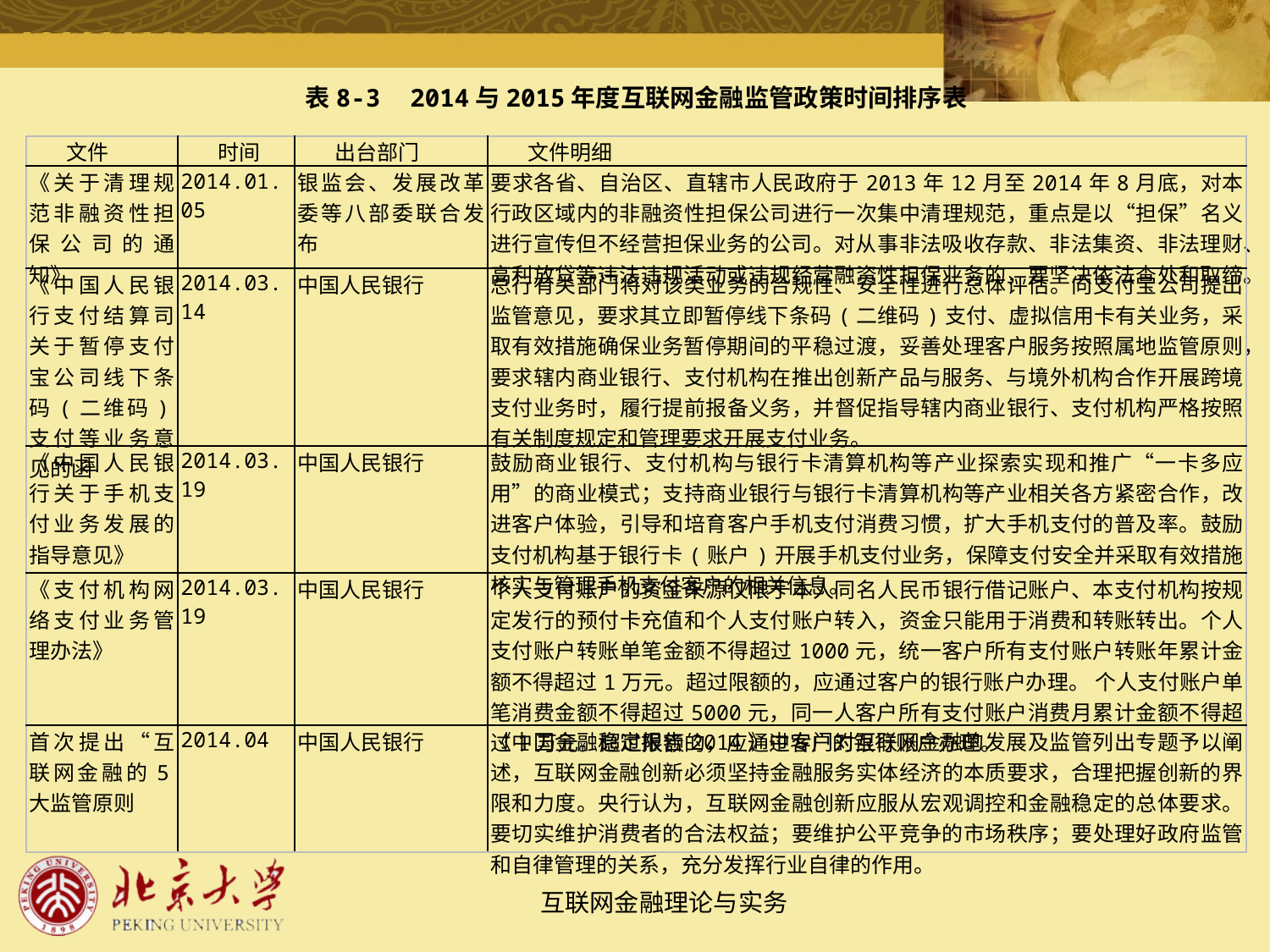

表8-3  2014与2015年度互联网金融监管政策时间排序表

| 文件 | 时间 | 出台部门 | 文件明细 |
| --- | --- | --- | --- |
| 《关于清理规范非融资性担保公司的通知》 | 2014.01.05 | 银监会、发展改革委等八部委联合发布 | 要求各省、自治区、直辖市人民政府于2013年12月至2014年8月底，对本行政区域内的非融资性担保公司进行一次集中清理规范，重点是以“担保”名义进行宣传但不经营担保业务的公司。对从事非法吸收存款、非法集资、非法理财、高利放贷等违法违规活动或违规经营融资性担保业务的，要坚决依法查处和取缔。 |
| 《中国人民银行支付结算司关于暂停支付宝公司线下条码(二维码)支付等业务意见的函 | 2014.03.14 | 中国人民银行 | 总行有关部门将对该类业务的合规性、安全性进行总体评估。向支付宝公司提出监管意见，要求其立即暂停线下条码(二维码)支付、虚拟信用卡有关业务，采取有效措施确保业务暂停期间的平稳过渡，妥善处理客户服务按照属地监管原则，要求辖内商业银行、支付机构在推出创新产品与服务、与境外机构合作开展跨境支付业务时，履行提前报备义务，并督促指导辖内商业银行、支付机构严格按照有关制度规定和管理要求开展支付业务。 |
| 《中国人民银行关于手机支付业务发展的指导意见》 | 2014.03.19 | 中国人民银行 | 鼓励商业银行、支付机构与银行卡清算机构等产业探索实现和推广“一卡多应用”的商业模式；支持商业银行与银行卡清算机构等产业相关各方紧密合作，改进客户体验，引导和培育客户手机支付消费习惯，扩大手机支付的普及率。鼓励支付机构基于银行卡(账户)开展手机支付业务，保障支付安全并采取有效措施核实与管理手机支付客户的相关信息。 |
| 《支付机构网络支付业务管理办法》 | 2014.03.19 | 中国人民银行 | 个人支付账户的资金来源仅限于本人同名人民币银行借记账户、本支付机构按规定发行的预付卡充值和个人支付账户转入，资金只能用于消费和转账转出。个人支付账户转账单笔金额不得超过1000元，统一客户所有支付账户转账年累计金额不得超过1万元。超过限额的，应通过客户的银行账户办理。 个人支付账户单笔消费金额不得超过5000元，同一人客户所有支付账户消费月累计金额不得超过1万元。超过限额的，应通过客户的银行账户办理。 |
| 首次提出“互联网金融的5大监管原则 | 2014.04 | 中国人民银行 | 《中国金融稳定报告2014》中专门对互联网金融的发展及监管列出专题予以阐述，互联网金融创新必须坚持金融服务实体经济的本质要求，合理把握创新的界限和力度。央行认为，互联网金融创新应服从宏观调控和金融稳定的总体要求。要切实维护消费者的合法权益；要维护公平竞争的市场秩序；要处理好政府监管和自律管理的关系，充分发挥行业自律的作用。 |